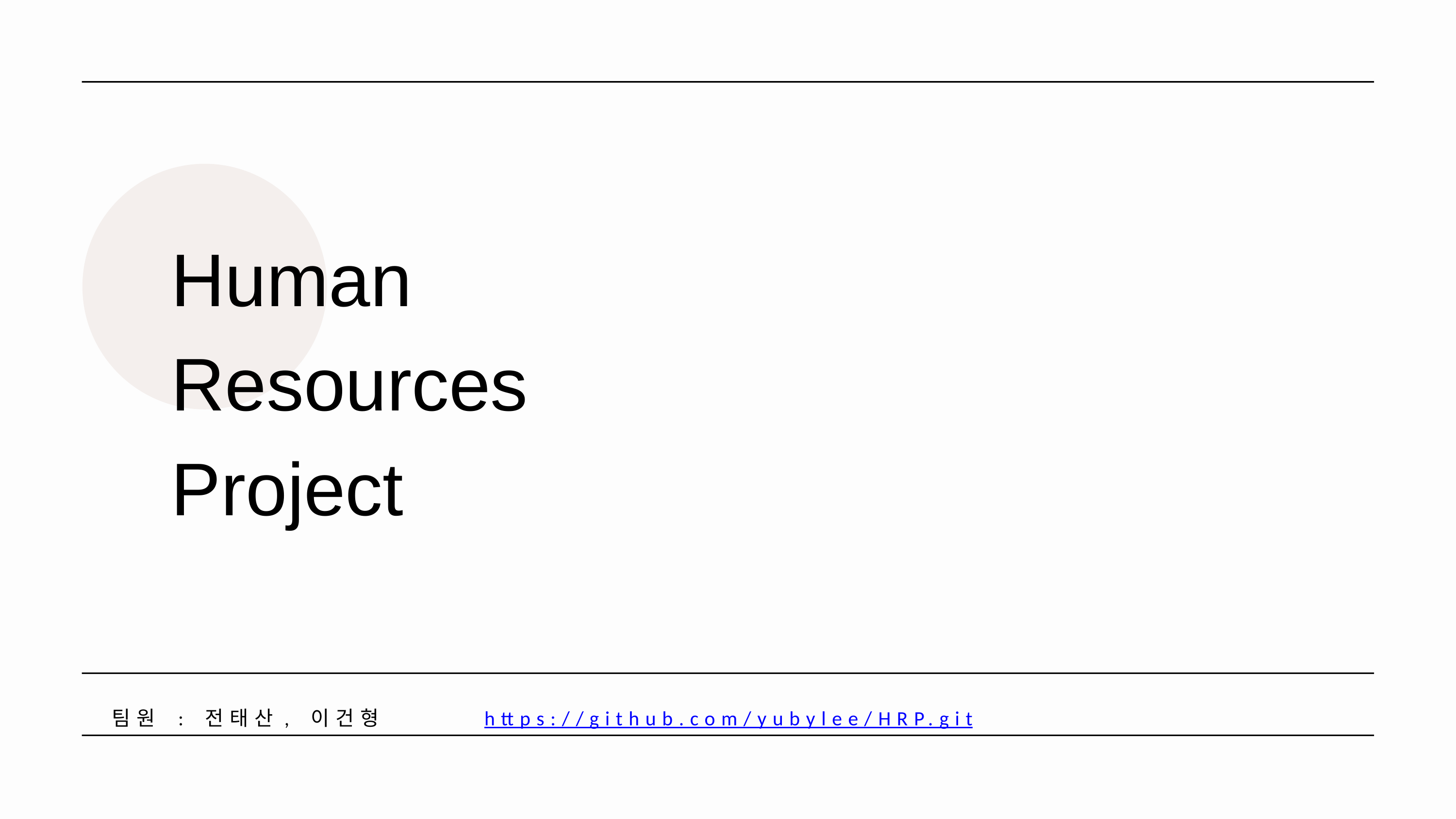

Human
Resources
Project

팀원 : 전태산, 이건형        https://github.com/yubylee/HRP.git